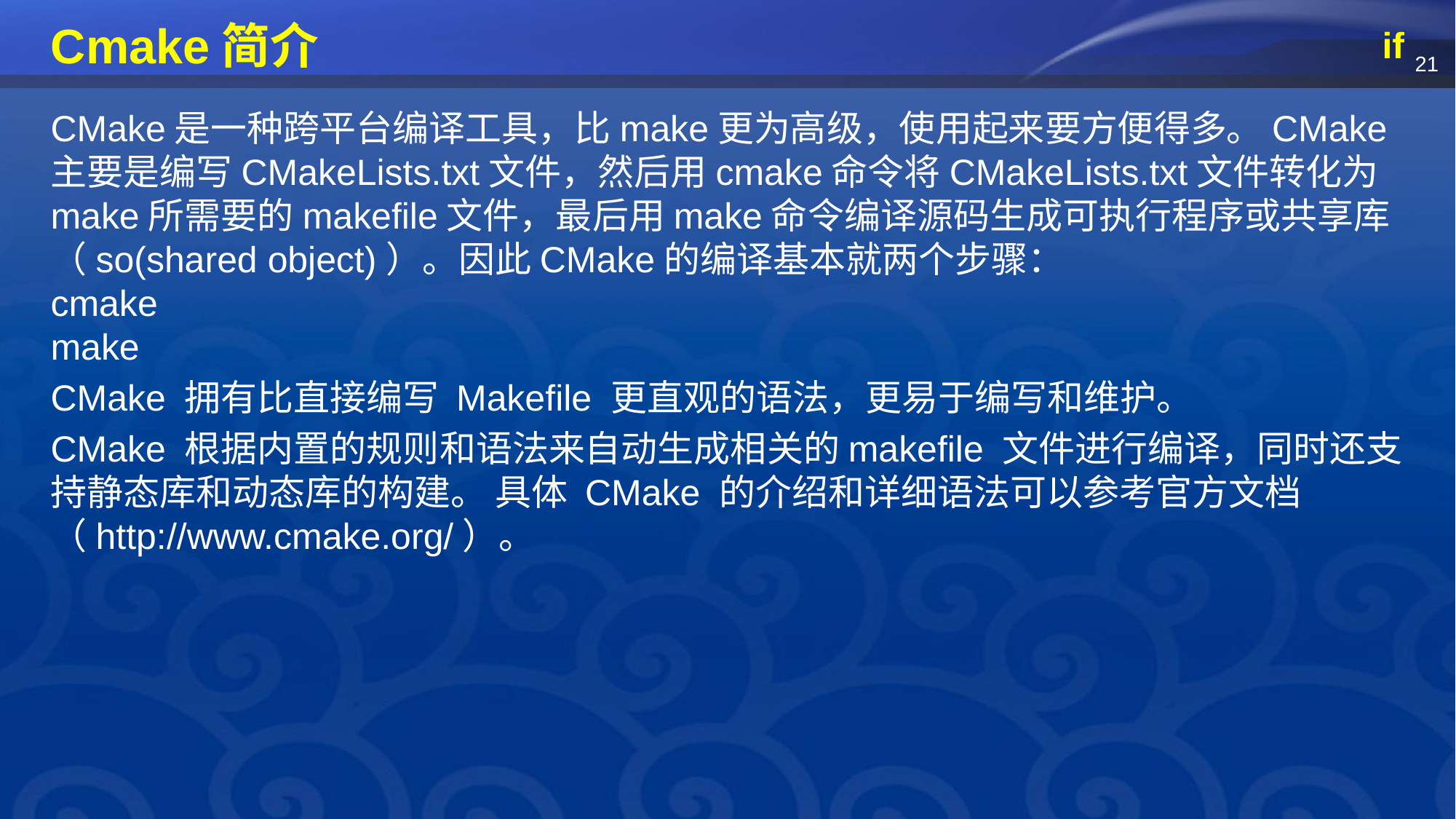

# Cmake简介
if
CMake是一种跨平台编译工具，比make更为高级，使用起来要方便得多。CMake主要是编写CMakeLists.txt文件，然后用cmake命令将CMakeLists.txt文件转化为make所需要的makefile文件，最后用make命令编译源码生成可执行程序或共享库（so(shared object)）。因此CMake的编译基本就两个步骤：
cmake
make
CMake 拥有比直接编写 Makefile 更直观的语法，更易于编写和维护。
CMake 根据内置的规则和语法来自动生成相关的makefile 文件进行编译，同时还支持静态库和动态库的构建。 具体 CMake 的介绍和详细语法可以参考官方文档（http://www.cmake.org/）。